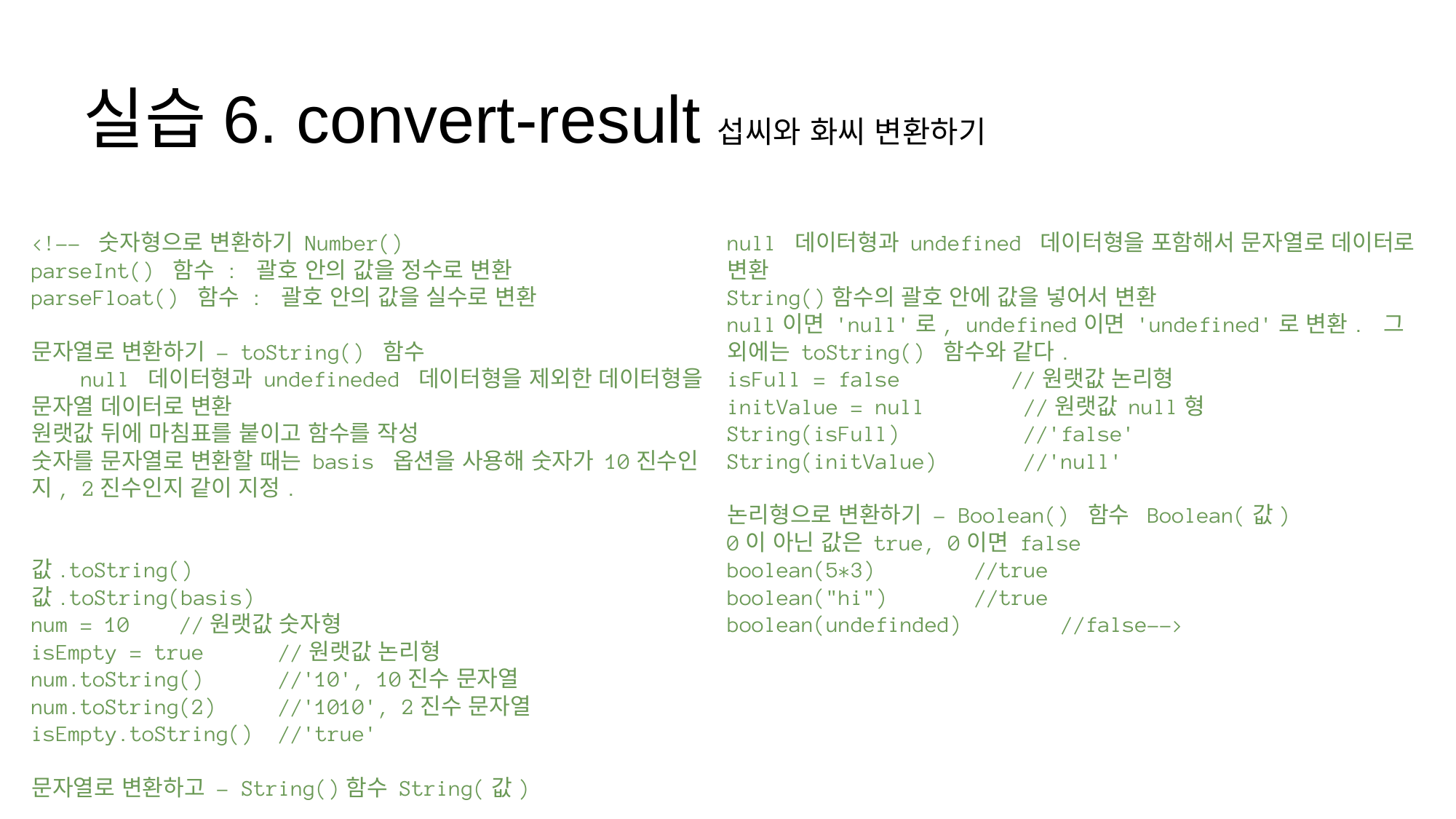

# 실습6. convert-result섭씨와 화씨 변환하기
<!-- 숫자형으로 변환하기 Number()
parseInt() 함수 : 괄호 안의 값을 정수로 변환
parseFloat() 함수 : 괄호 안의 값을 실수로 변환
문자열로 변환하기 - toString() 함수
    null 데이터형과 undefineded 데이터형을 제외한 데이터형을 문자열 데이터로 변환
원랫값 뒤에 마침표를 붙이고 함수를 작성
숫자를 문자열로 변환할 때는 basis 옵션을 사용해 숫자가 10진수인지, 2진수인지 같이 지정.
값.toString()
값.toString(basis)
num = 10    //원랫값 숫자형
isEmpty = true      //원랫값 논리형
num.toString()      //'10', 10진수 문자열
num.toString(2)     //'1010', 2진수 문자열
isEmpty.toString()  //'true'
문자열로 변환하고 - String()함수 String(값)
null 데이터형과 undefined 데이터형을 포함해서 문자열로 데이터로 변환
String()함수의 괄호 안에 값을 넣어서 변환
null이면 'null'로, undefined이면 'undefined'로 변환. 그 외에는 toString() 함수와 같다.
isFull = false         //원랫값 논리형
initValue = null        //원랫값 null형
String(isFull)          //'false'
String(initValue)       //'null'
논리형으로 변환하기 - Boolean() 함수  Boolean(값)
0이 아닌 값은 true, 0이면 false
boolean(5*3)        //true
boolean("hi")       //true
boolean(undefinded)        //false-->